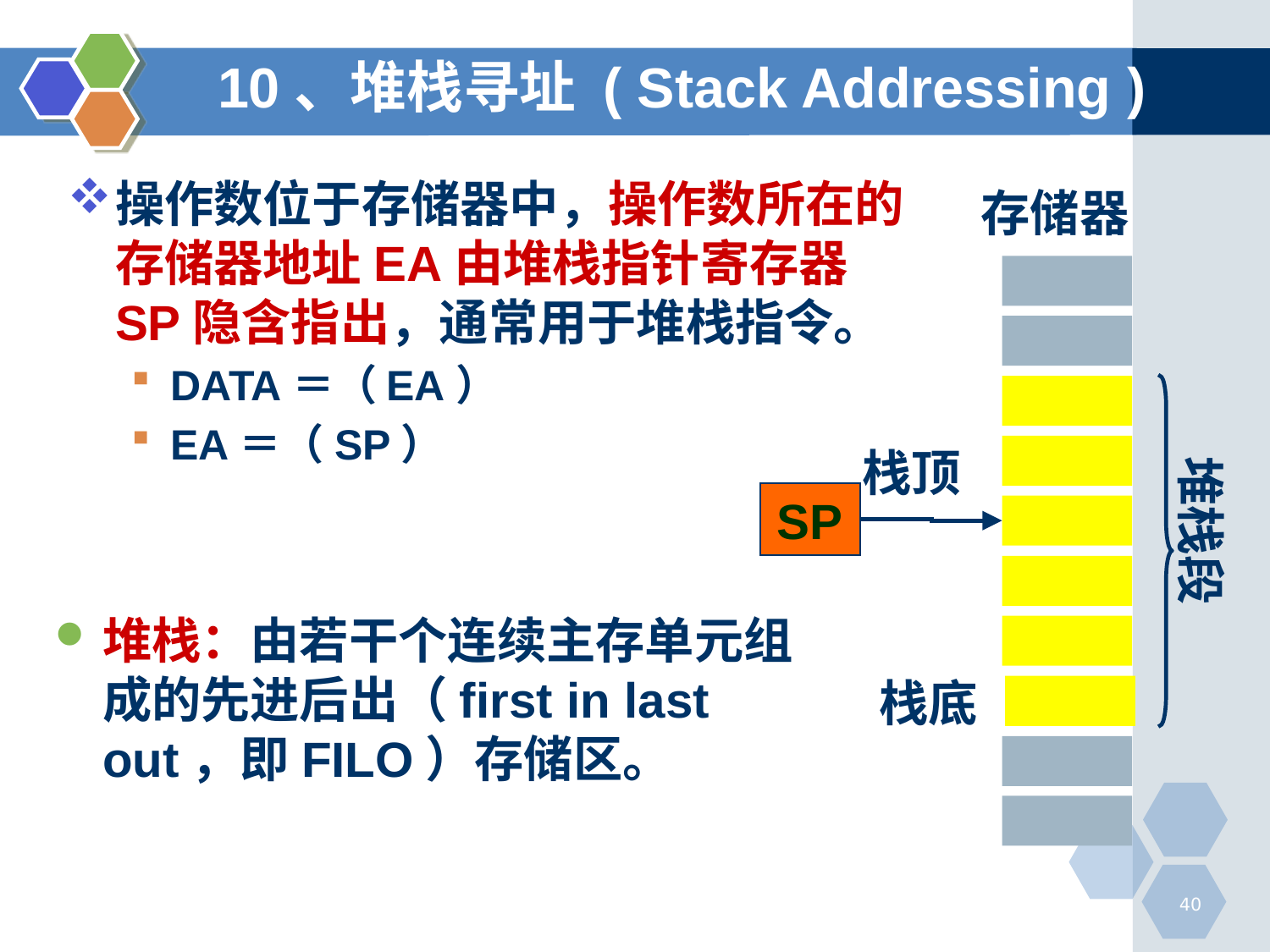

# 10、堆栈寻址 ( Stack Addressing )
操作数位于存储器中，操作数所在的存储器地址EA由堆栈指针寄存器SP隐含指出，通常用于堆栈指令。
DATA＝（EA）
EA＝（SP）
存储器

栈顶
堆栈段
SP

栈底

堆栈：由若干个连续主存单元组成的先进后出（first in last out，即FILO）存储区。
40